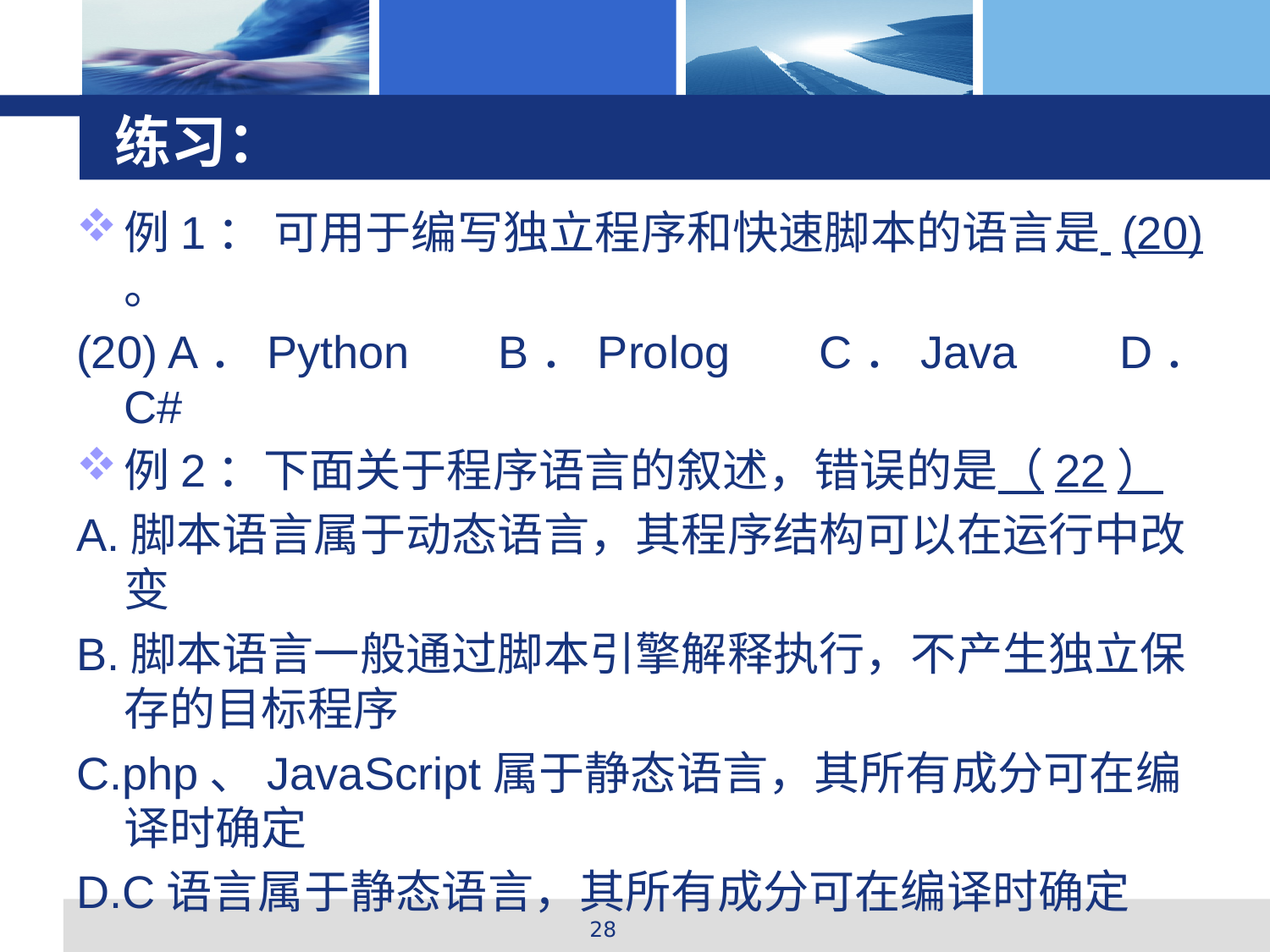

# 练习：
例1： 可用于编写独立程序和快速脚本的语言是 (20) 。
(20) A．Python       B．Prolog       C．Java        D．C#
例2：下面关于程序语言的叙述，错误的是（22）
A.脚本语言属于动态语言，其程序结构可以在运行中改变
B.脚本语言一般通过脚本引擎解释执行，不产生独立保存的目标程序
C.php、JavaScript属于静态语言，其所有成分可在编译时确定
D.C语言属于静态语言，其所有成分可在编译时确定

28